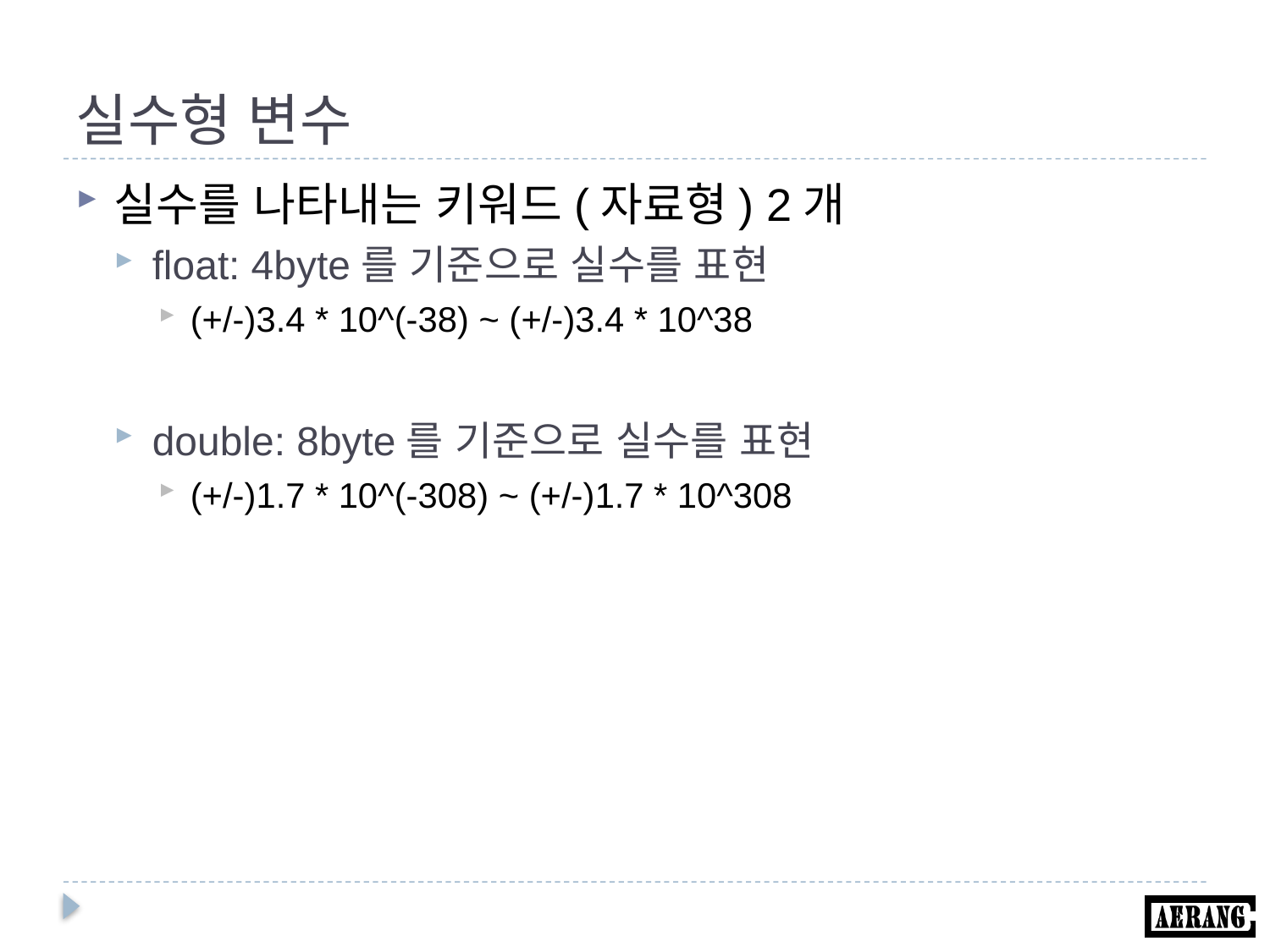

# 실수형 변수
실수를 나타내는 키워드(자료형) 2개
float: 4byte를 기준으로 실수를 표현
(+/-)3.4 * 10^(-38) ~ (+/-)3.4 * 10^38

double: 8byte를 기준으로 실수를 표현
(+/-)1.7 * 10^(-308) ~ (+/-)1.7 * 10^308